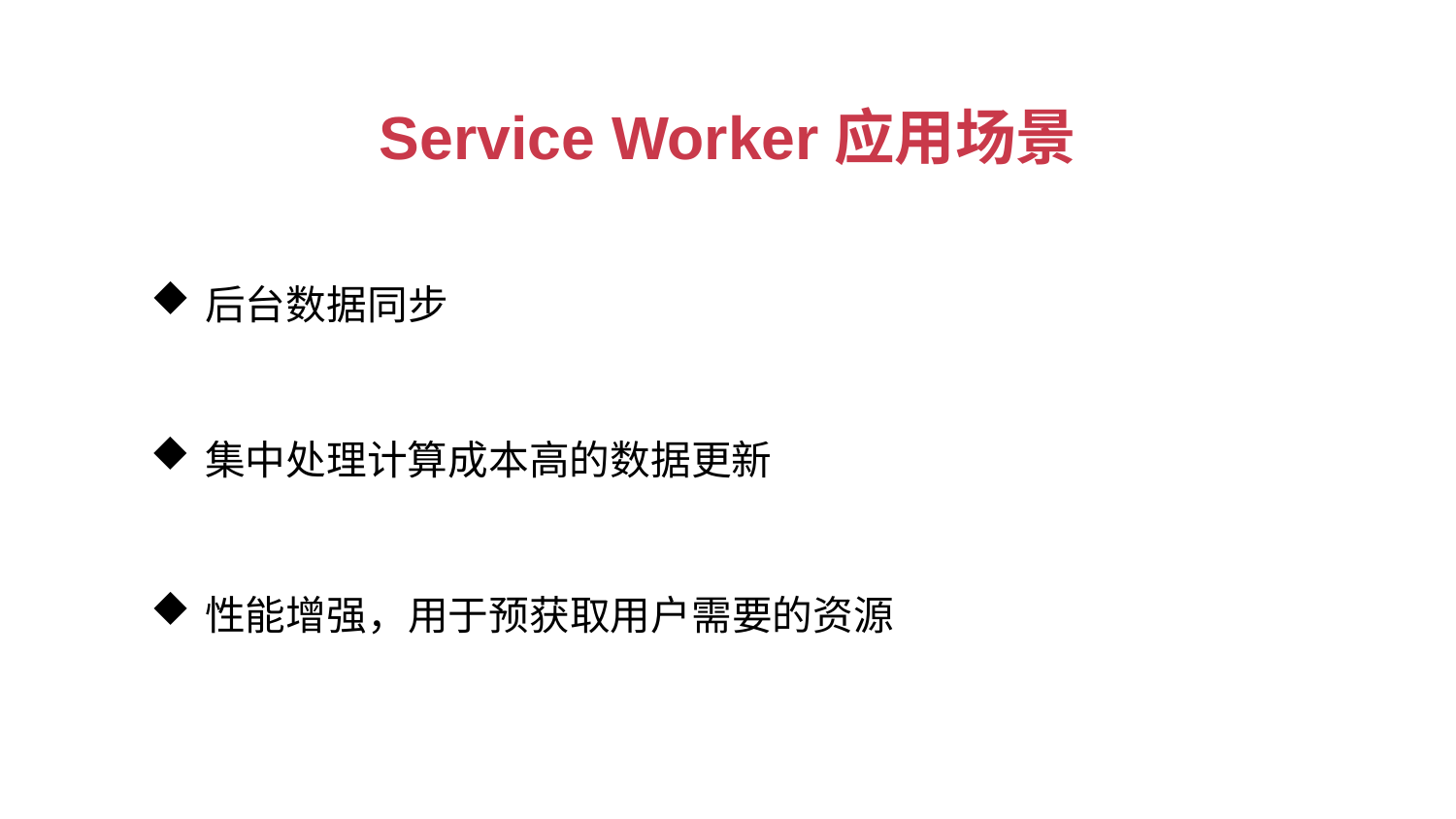

Service Worker应用场景
后台数据同步
集中处理计算成本高的数据更新
性能增强，用于预获取用户需要的资源